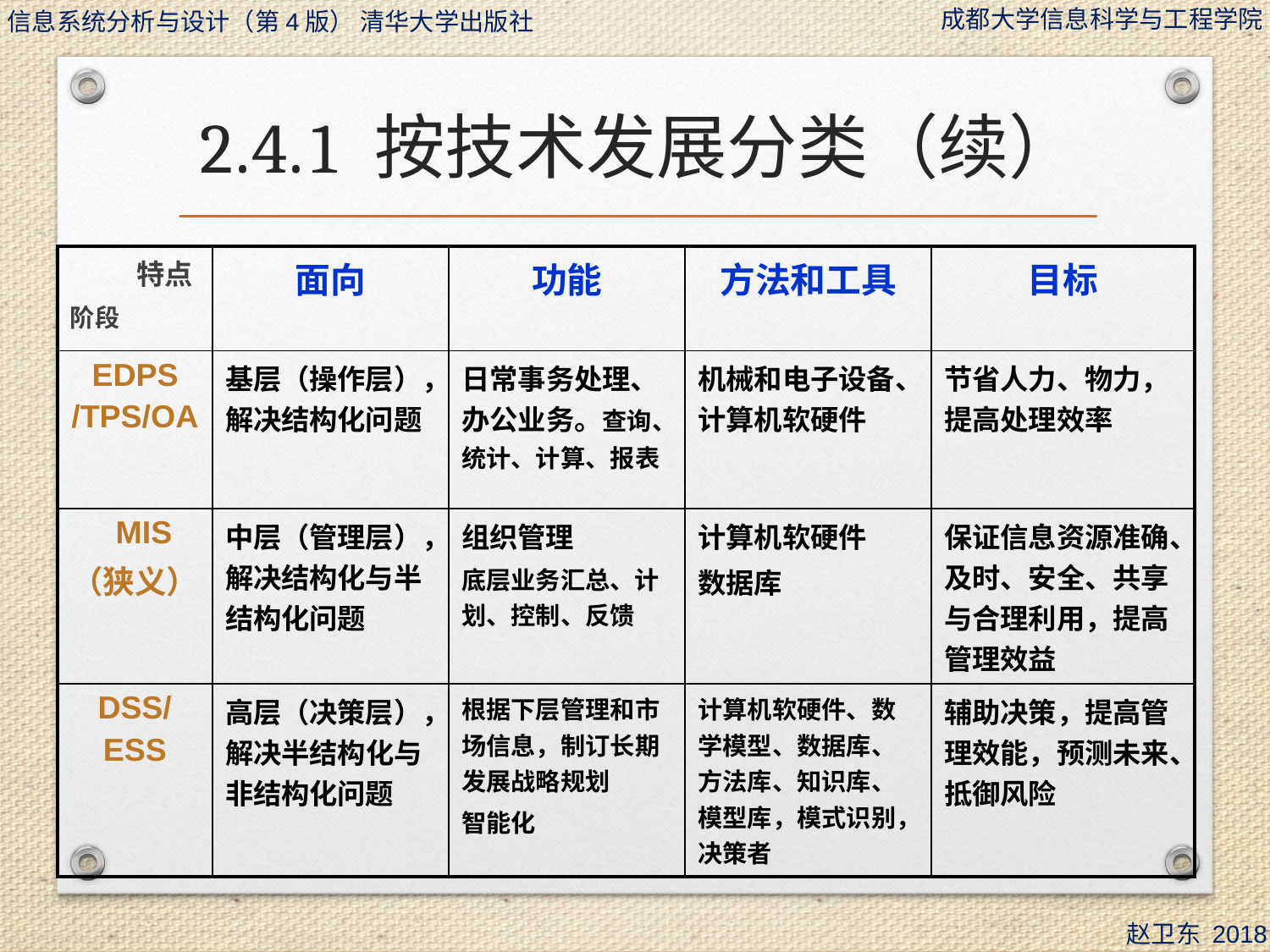

# 2.4.1 按技术发展分类（续）
| 特点 阶段 | 面向 | 功能 | 方法和工具 | 目标 |
| --- | --- | --- | --- | --- |
| EDPS /TPS/OA | 基层（操作层），解决结构化问题 | 日常事务处理、办公业务。查询、统计、计算、报表 | 机械和电子设备、计算机软硬件 | 节省人力、物力，提高处理效率 |
| MIS （狭义） | 中层（管理层），解决结构化与半结构化问题 | 组织管理 底层业务汇总、计划、控制、反馈 | 计算机软硬件 数据库 | 保证信息资源准确、及时、安全、共享与合理利用，提高管理效益 |
| DSS/ ESS | 高层（决策层），解决半结构化与非结构化问题 | 根据下层管理和市场信息，制订长期发展战略规划 智能化 | 计算机软硬件、数学模型、数据库、方法库、知识库、模型库，模式识别，决策者 | 辅助决策，提高管理效能，预测未来、抵御风险 |